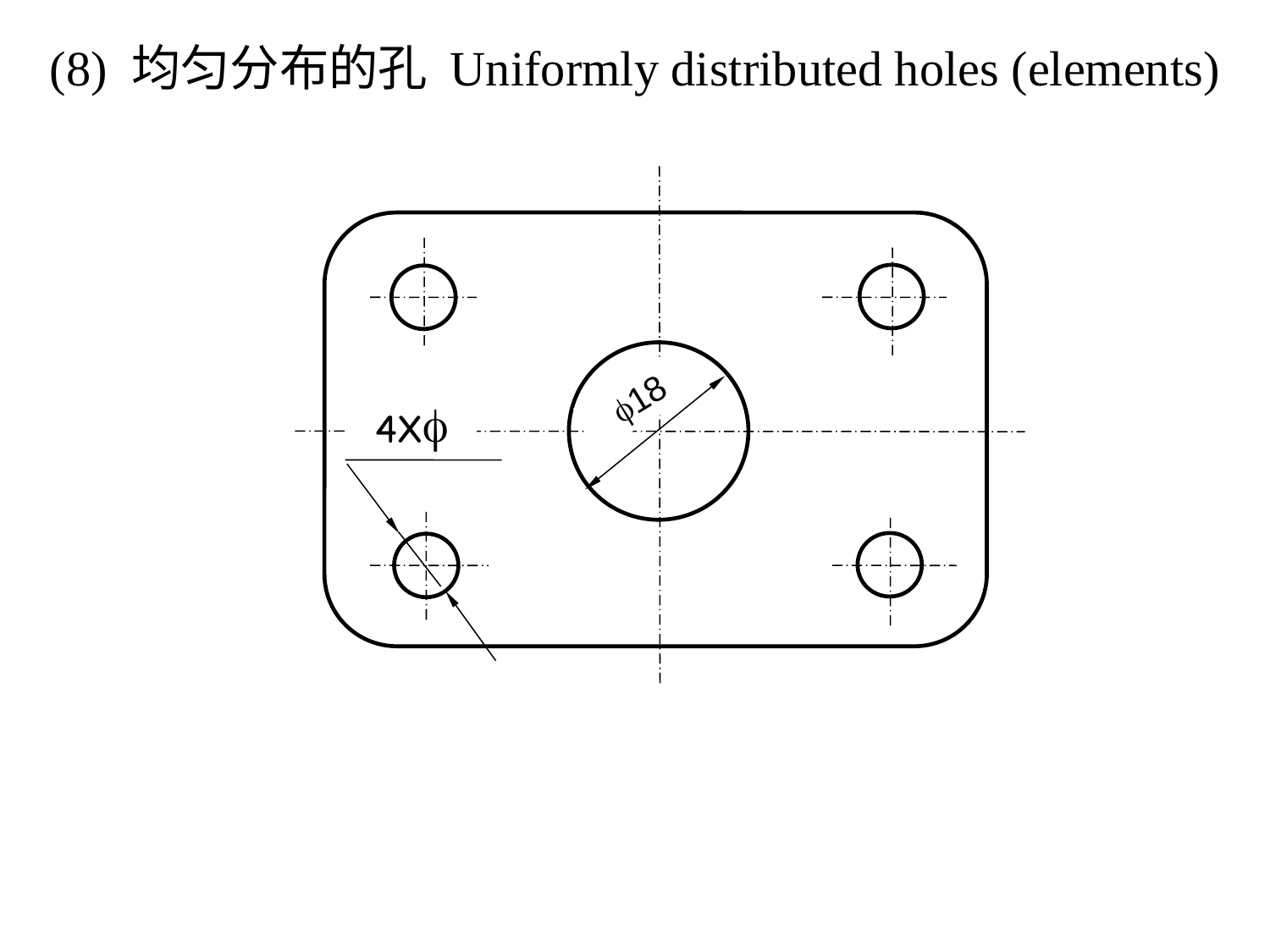

(8) 均匀分布的孔 Uniformly distributed holes (elements)

φ18

4Xφ